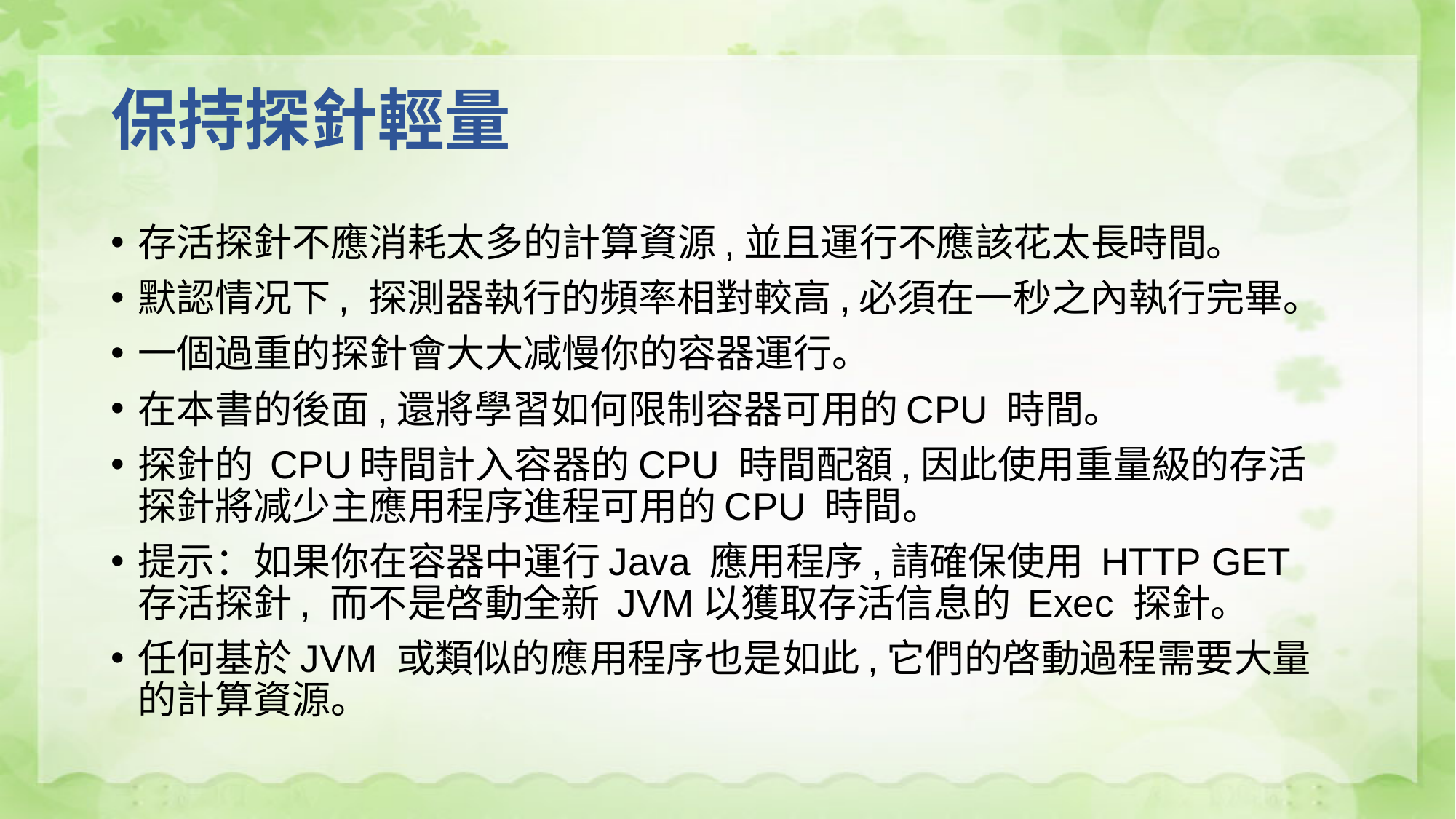

# 保持探針輕量
存活探針不應消耗太多的計算資源,並且運行不應該花太長時間。
默認情况下, 探測器執行的頻率相對較高,必須在一秒之內執行完畢。
一個過重的探針會大大减慢你的容器運行。
在本書的後面,還將學習如何限制容器可用的CPU 時間。
探針的 CPU時間計入容器的CPU 時間配額,因此使用重量級的存活探針將减少主應用程序進程可用的CPU 時間。
提示：如果你在容器中運行Java 應用程序,請確保使用 HTTP GET 存活探針, 而不是啓動全新 JVM以獲取存活信息的 Exec 探針。
任何基於JVM 或類似的應用程序也是如此,它們的啓動過程需要大量的計算資源。